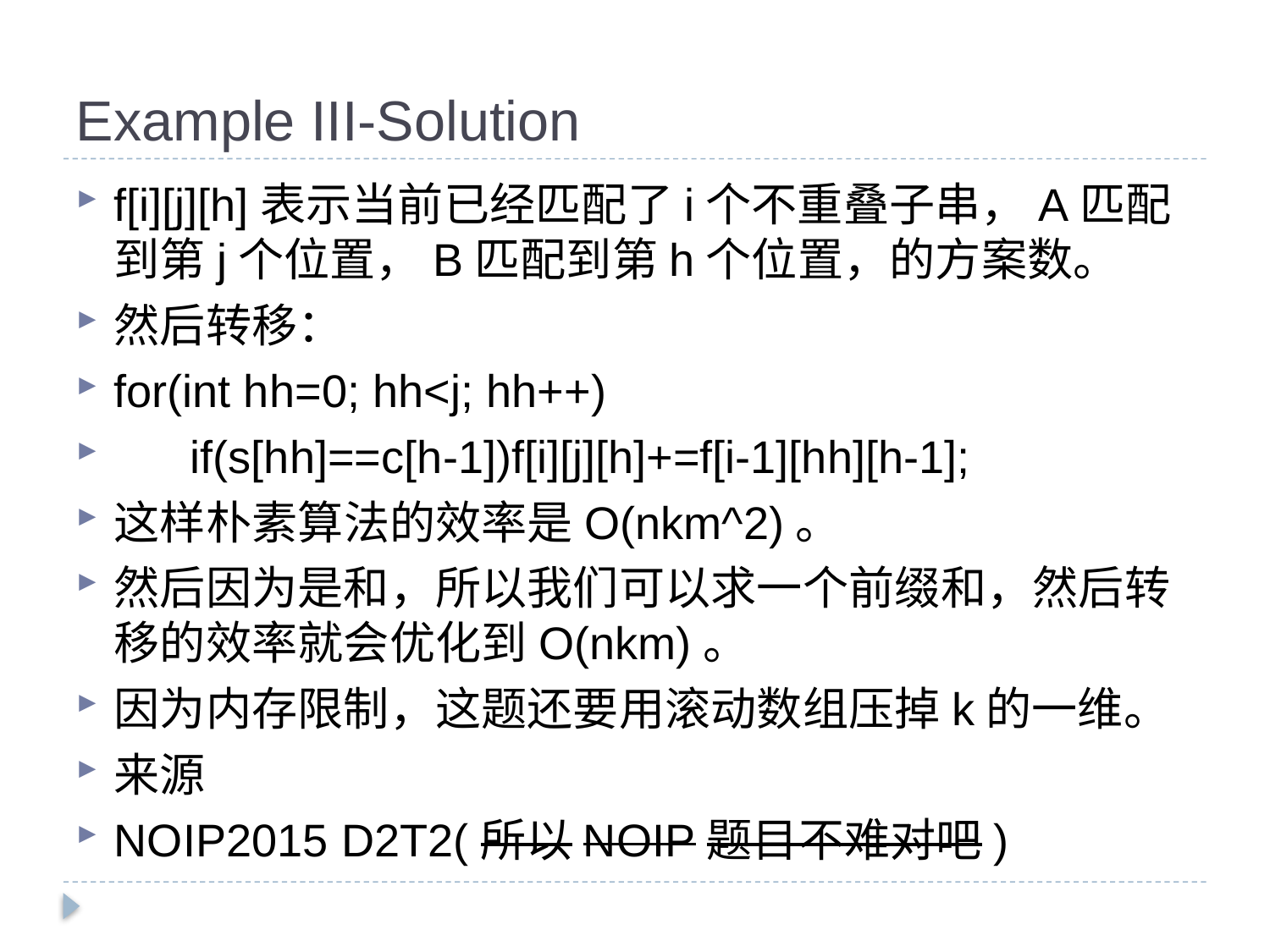

# Example III-Solution
f[i][j][h]表示当前已经匹配了i个不重叠子串，A匹配到第j个位置，B匹配到第h个位置，的方案数。
然后转移：
for(int hh=0; hh<j; hh++)
      if(s[hh]==c[h-1])f[i][j][h]+=f[i-1][hh][h-1];
这样朴素算法的效率是O(nkm^2)。
然后因为是和，所以我们可以求一个前缀和，然后转移的效率就会优化到O(nkm)。
因为内存限制，这题还要用滚动数组压掉k的一维。
来源
NOIP2015 D2T2(所以NOIP题目不难对吧)